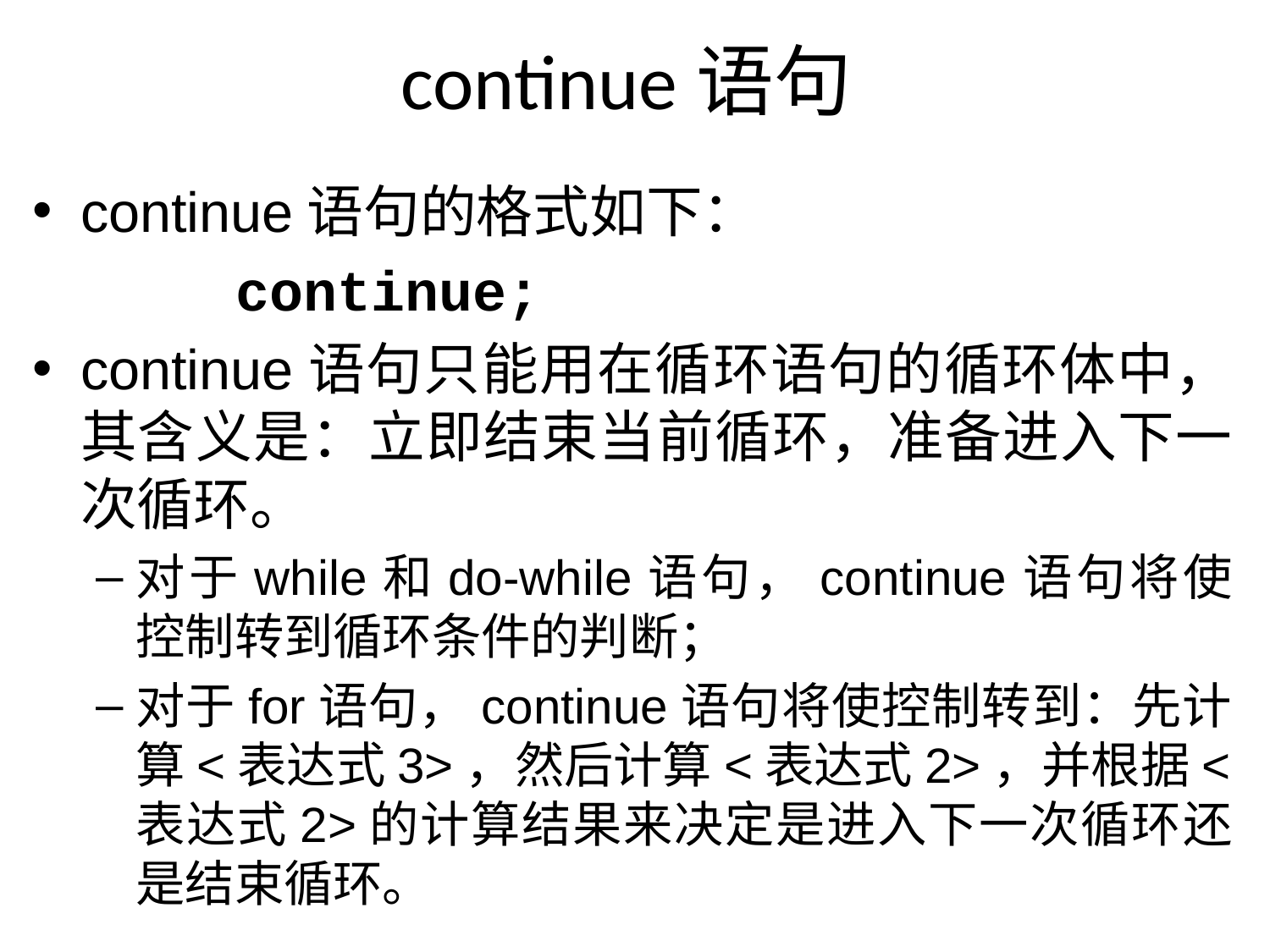

# continue语句
continue语句的格式如下：
      continue;
continue语句只能用在循环语句的循环体中，其含义是：立即结束当前循环，准备进入下一次循环。
对于while和do-while语句，continue语句将使控制转到循环条件的判断；
对于for语句，continue语句将使控制转到：先计算<表达式3>，然后计算<表达式2>，并根据<表达式2>的计算结果来决定是进入下一次循环还是结束循环。